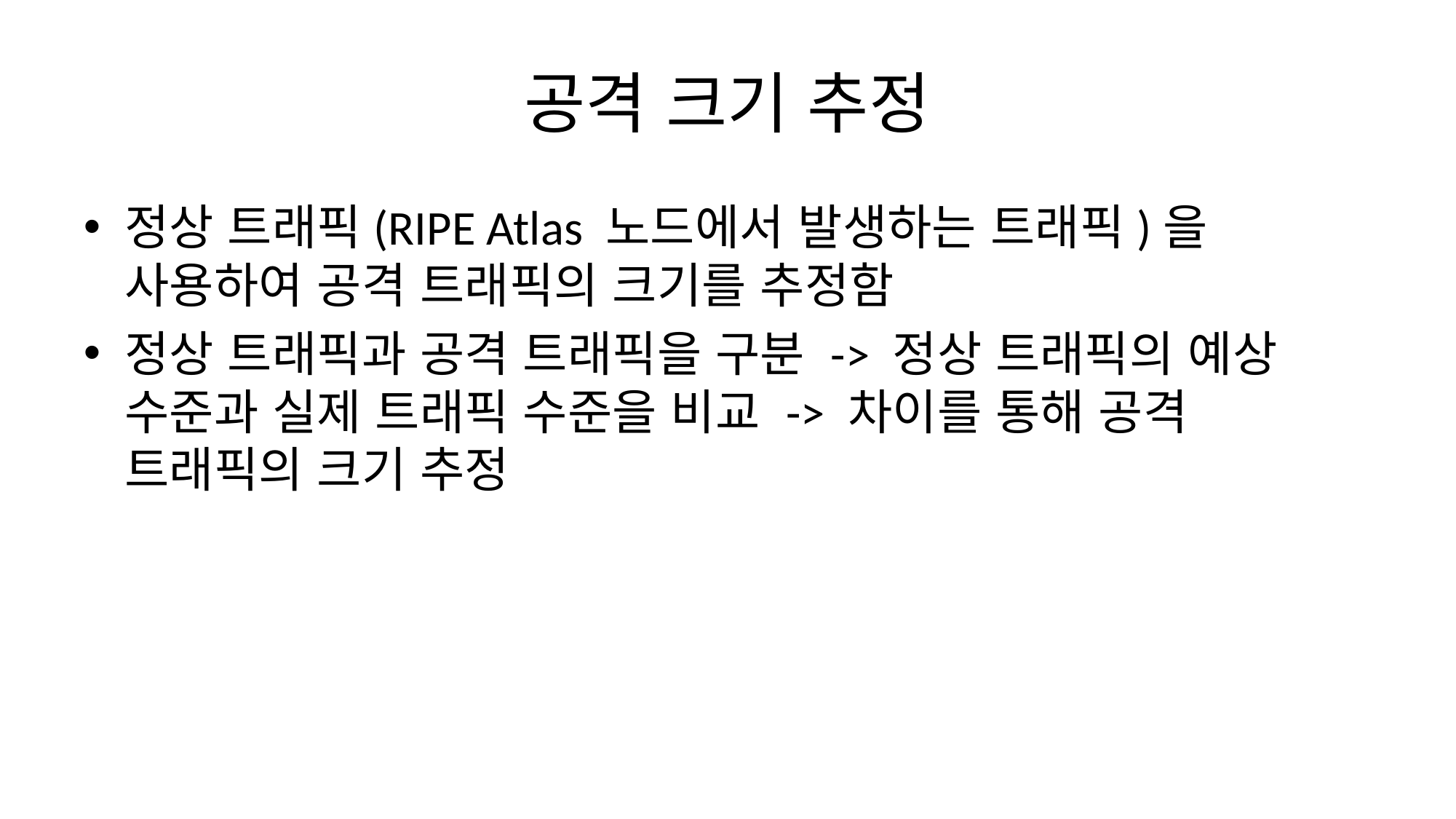

# 공격 크기 추정
정상 트래픽(RIPE Atlas 노드에서 발생하는 트래픽)을 사용하여 공격 트래픽의 크기를 추정함
정상 트래픽과 공격 트래픽을 구분 -> 정상 트래픽의 예상 수준과 실제 트래픽 수준을 비교 -> 차이를 통해 공격 트래픽의 크기 추정